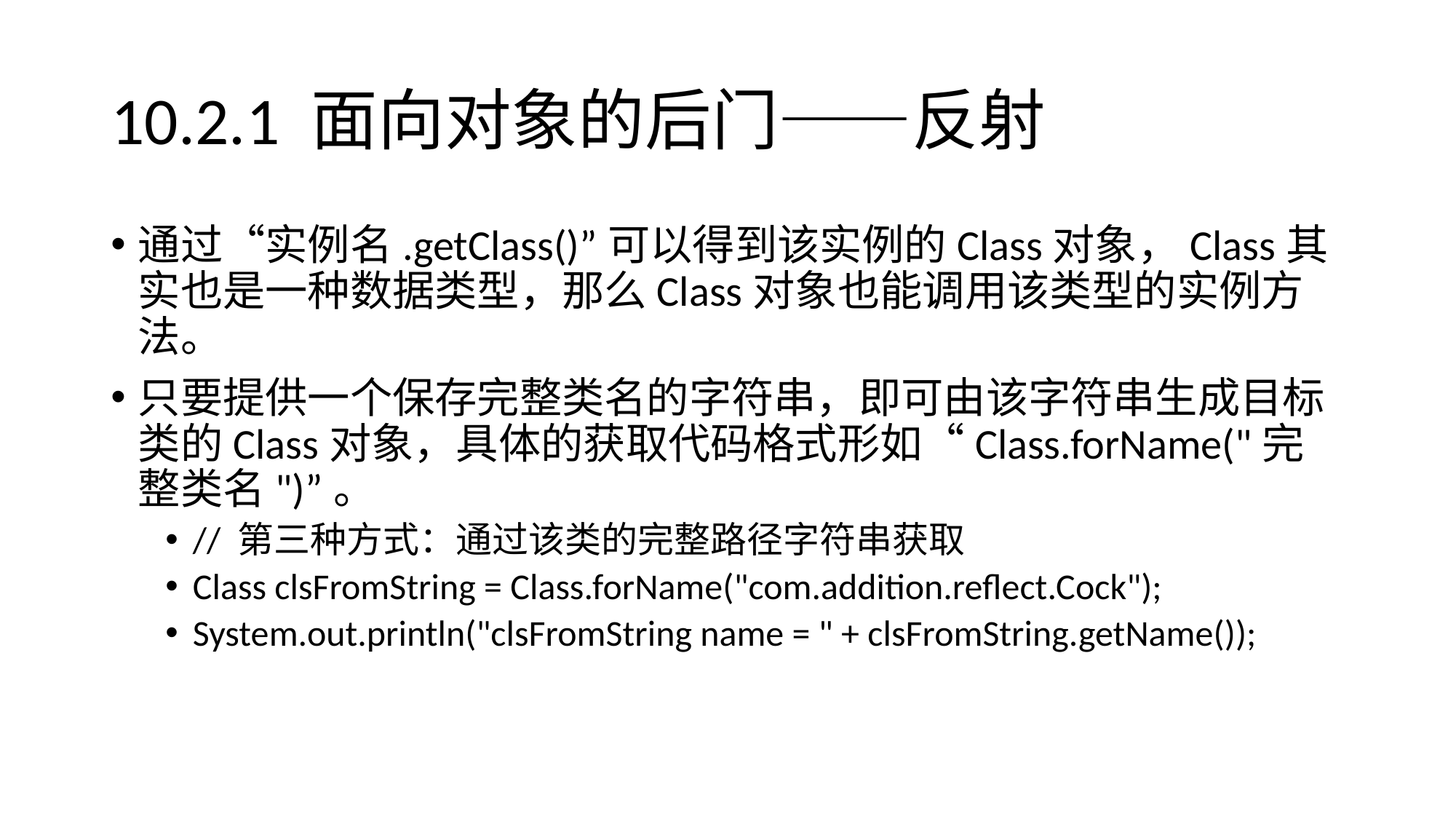

# 10.2.1 面向对象的后门——反射
通过“实例名.getClass()”可以得到该实例的Class对象，Class其实也是一种数据类型，那么Class对象也能调用该类型的实例方法。
只要提供一个保存完整类名的字符串，即可由该字符串生成目标类的Class对象，具体的获取代码格式形如“Class.forName("完整类名")”。
// 第三种方式：通过该类的完整路径字符串获取
Class clsFromString = Class.forName("com.addition.reflect.Cock");
System.out.println("clsFromString name = " + clsFromString.getName());